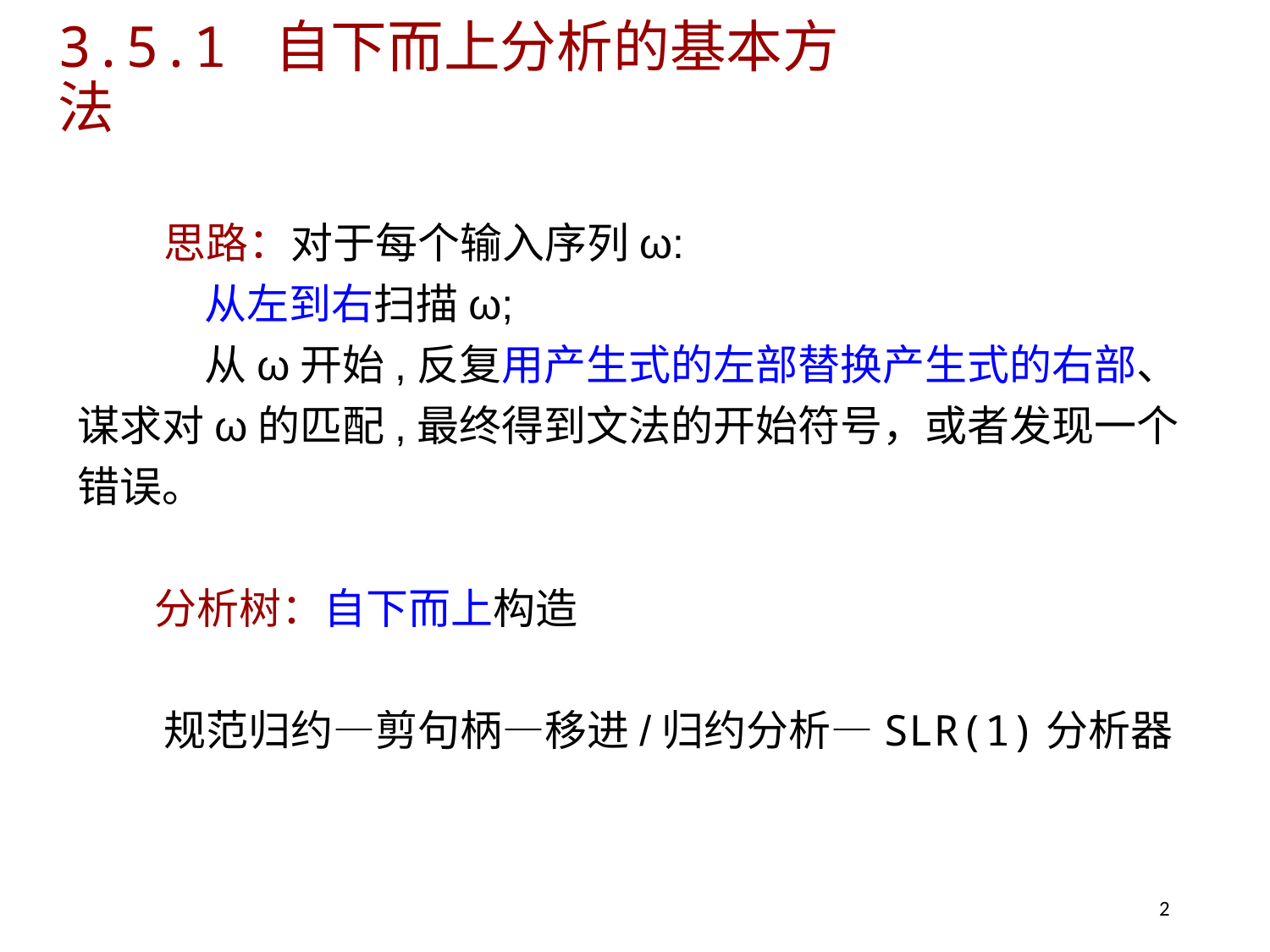

# 3.5.1 自下而上分析的基本方法
        思路：对于每个输入序列ω:
	从左到右扫描ω;
	从ω开始,反复用产生式的左部替换产生式的右部、谋求对ω的匹配,最终得到文法的开始符号，或者发现一个错误。

       分析树：自下而上构造

        规范归约—剪句柄—移进/归约分析—SLR(1)分析器
2